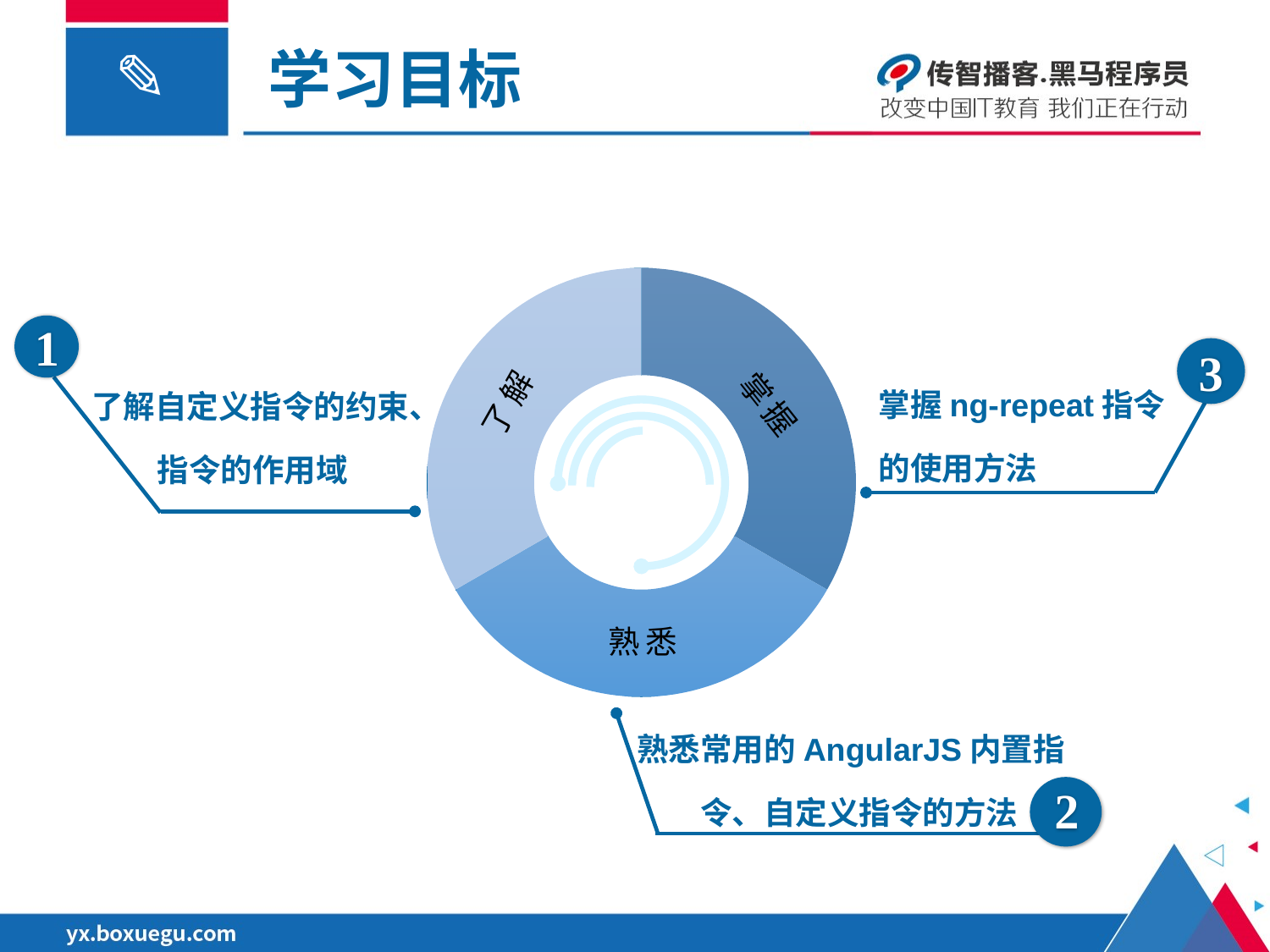

# 学习目标

### Chart

| Category | 销售额 |
|---|---|
| 掌握知识 | 3.333333333 |
| 理解知识 | 3.333333333 |
| 了解知识 | 3.333333333 |
了解
掌握
熟悉
了解自定义指令的约束、
指令的作用域
1

了解
掌握
熟悉
3

掌握ng-repeat指令
的使用方法

熟悉常用的AngularJS内置指令、自定义指令的方法
2